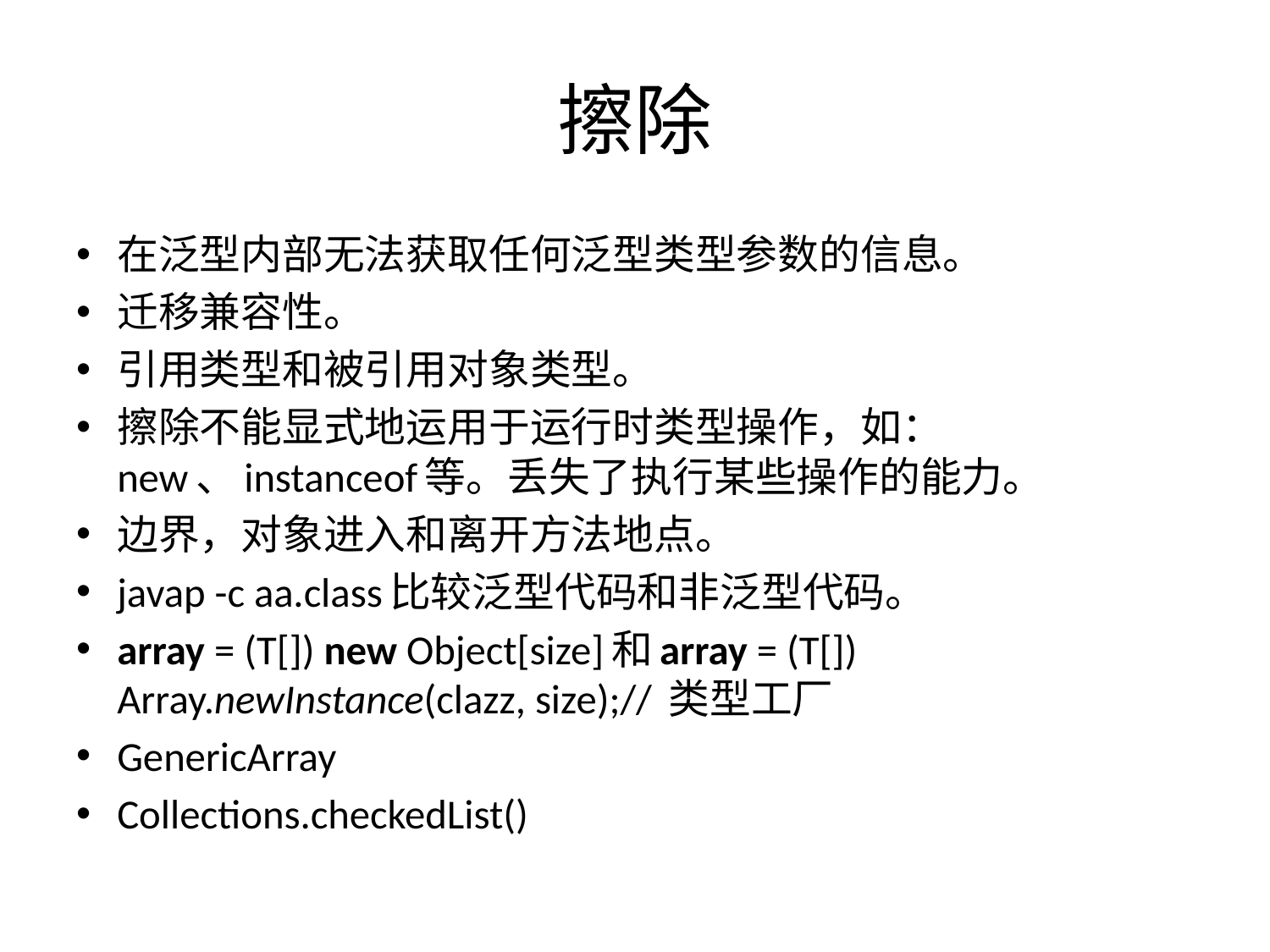

# 擦除
在泛型内部无法获取任何泛型类型参数的信息。
迁移兼容性。
引用类型和被引用对象类型。
擦除不能显式地运用于运行时类型操作，如：new、instanceof等。丢失了执行某些操作的能力。
边界，对象进入和离开方法地点。
javap -c aa.class比较泛型代码和非泛型代码。
array = (T[]) new Object[size]和array = (T[]) Array.newInstance(clazz, size);// 类型工厂
GenericArray
Collections.checkedList()